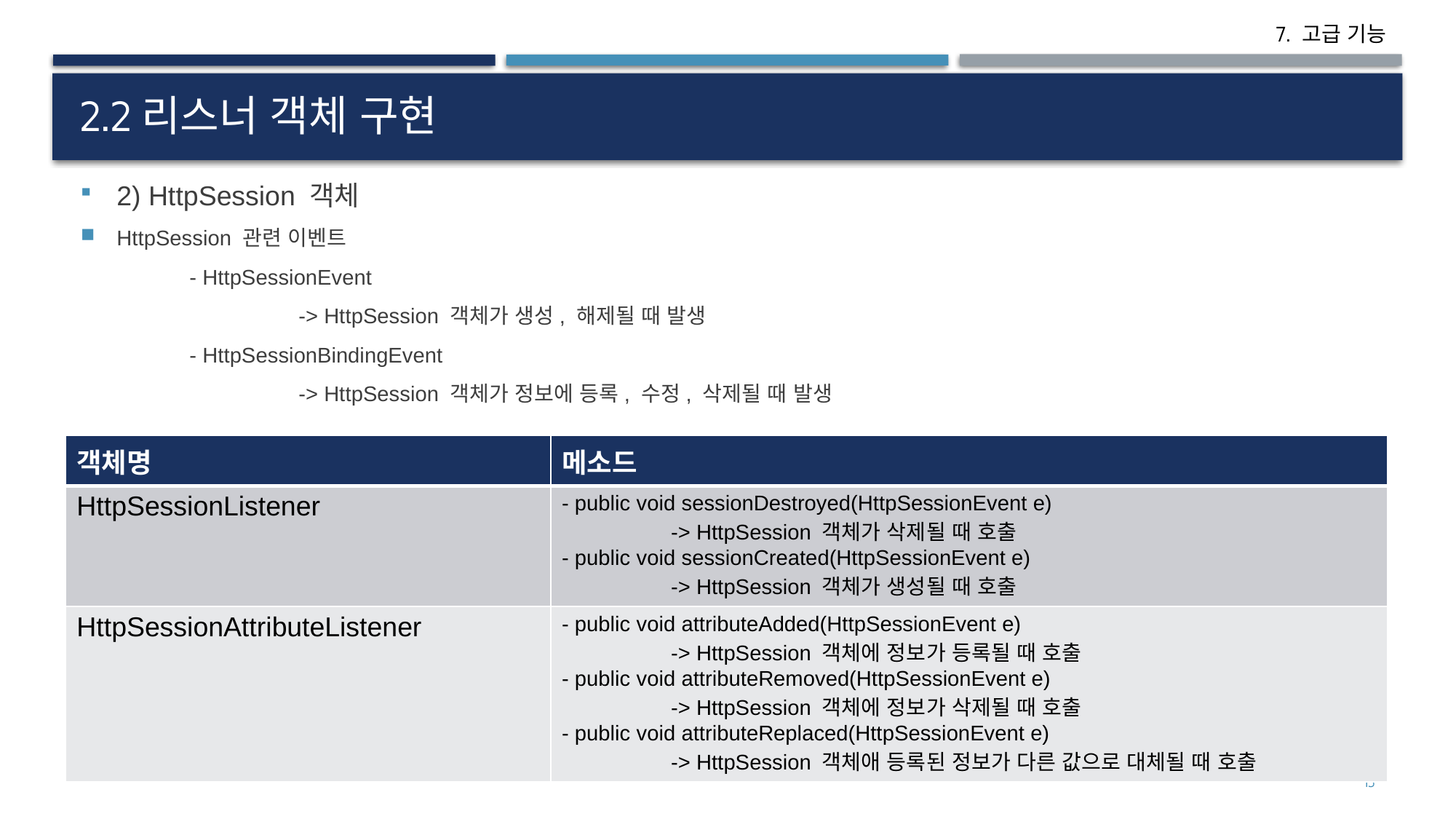

# 2.2리스너 객체 구현
2) HttpSession 객체
HttpSession 관련 이벤트
	- HttpSessionEvent
		-> HttpSession 객체가 생성, 해제될 때 발생
	- HttpSessionBindingEvent
		-> HttpSession 객체가 정보에 등록, 수정, 삭제될 때 발생
| 객체명 | 메소드 |
| --- | --- |
| HttpSessionListener | - public void sessionDestroyed(HttpSessionEvent e) -> HttpSession 객체가 삭제될 때 호출 - public void sessionCreated(HttpSessionEvent e) -> HttpSession 객체가 생성될 때 호출 |
| HttpSessionAttributeListener | - public void attributeAdded(HttpSessionEvent e) -> HttpSession 객체에 정보가 등록될 때 호출 - public void attributeRemoved(HttpSessionEvent e) -> HttpSession 객체에 정보가 삭제될 때 호출 - public void attributeReplaced(HttpSessionEvent e) -> HttpSession 객체애 등록된 정보가 다른 값으로 대체될 때 호출 |
15